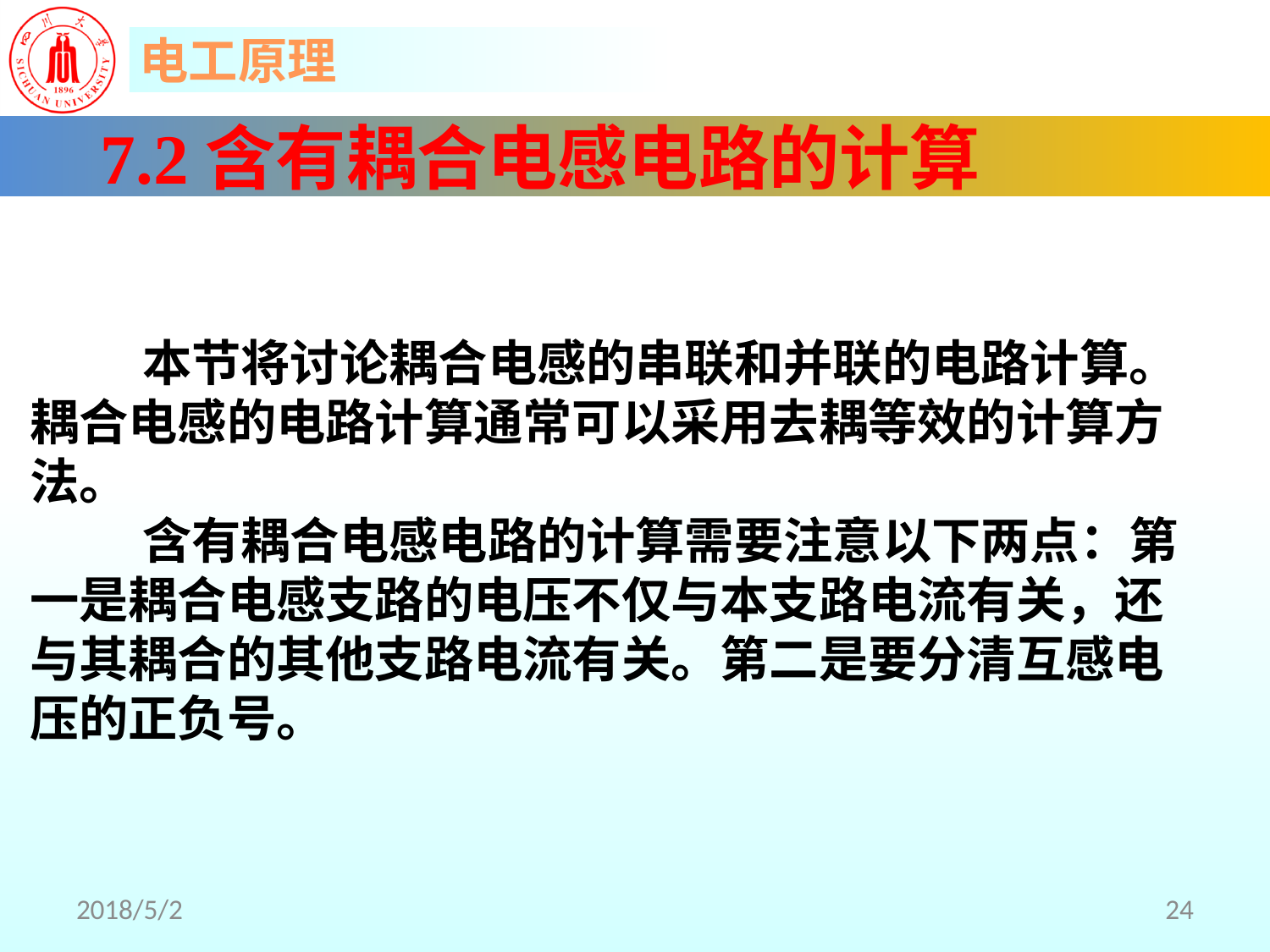

7.2含有耦合电感电路的计算
         本节将讨论耦合电感的串联和并联的电路计算。耦合电感的电路计算通常可以采用去耦等效的计算方法。
         含有耦合电感电路的计算需要注意以下两点：第一是耦合电感支路的电压不仅与本支路电流有关，还与其耦合的其他支路电流有关。第二是要分清互感电压的正负号。
2018/5/2
24